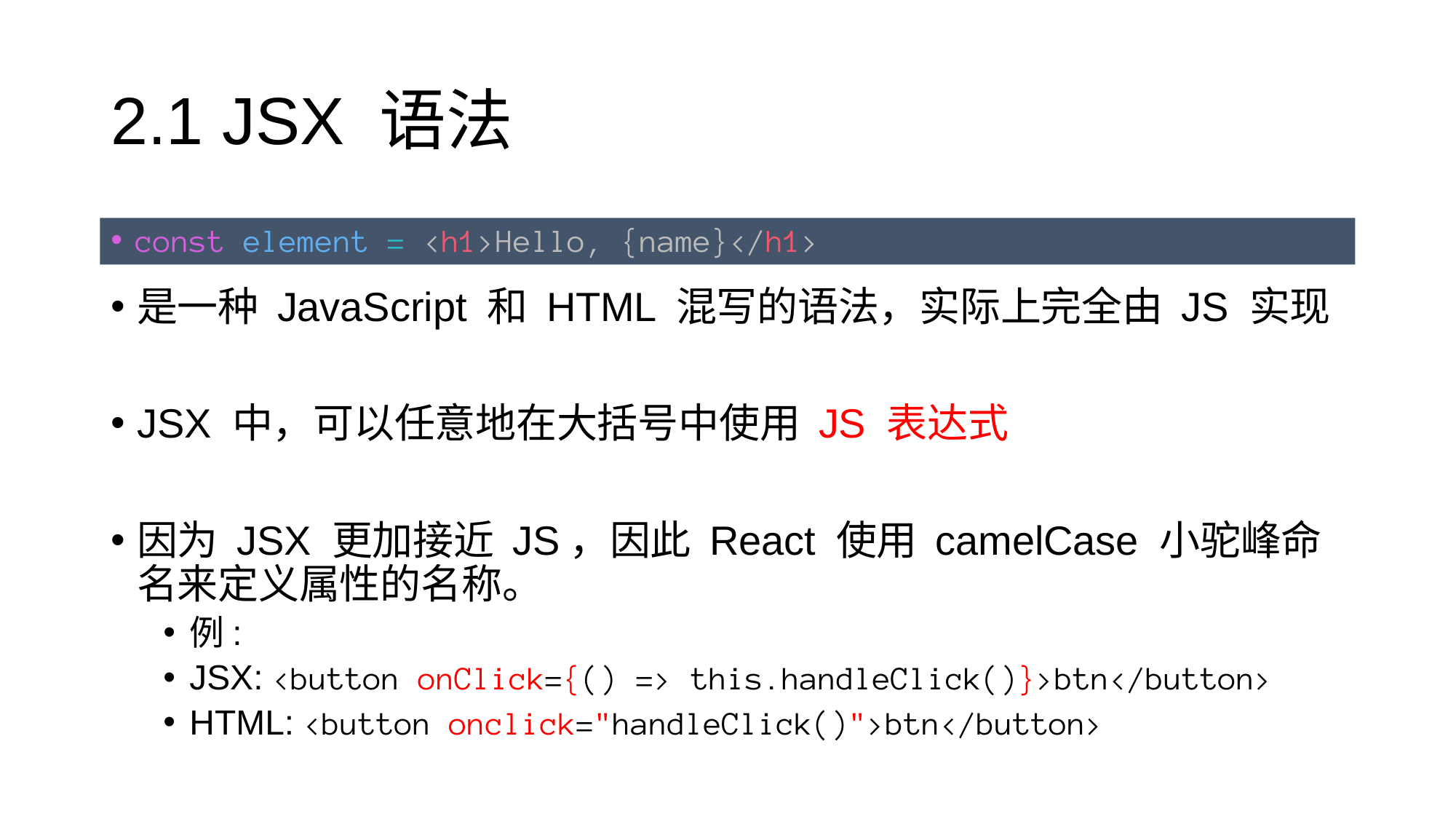

# 2.1 JSX 语法
const element = <h1>Hello, {name}</h1>

是一种 JavaScript 和 HTML 混写的语法，实际上完全由 JS 实现

JSX 中，可以任意地在大括号中使用 JS 表达式

因为 JSX 更加接近 JS，因此 React 使用 camelCase 小驼峰命名来定义属性的名称。
例:
JSX: <button onClick={() => this.handleClick()}>btn</button>
HTML: <button onclick="handleClick()">btn</button>